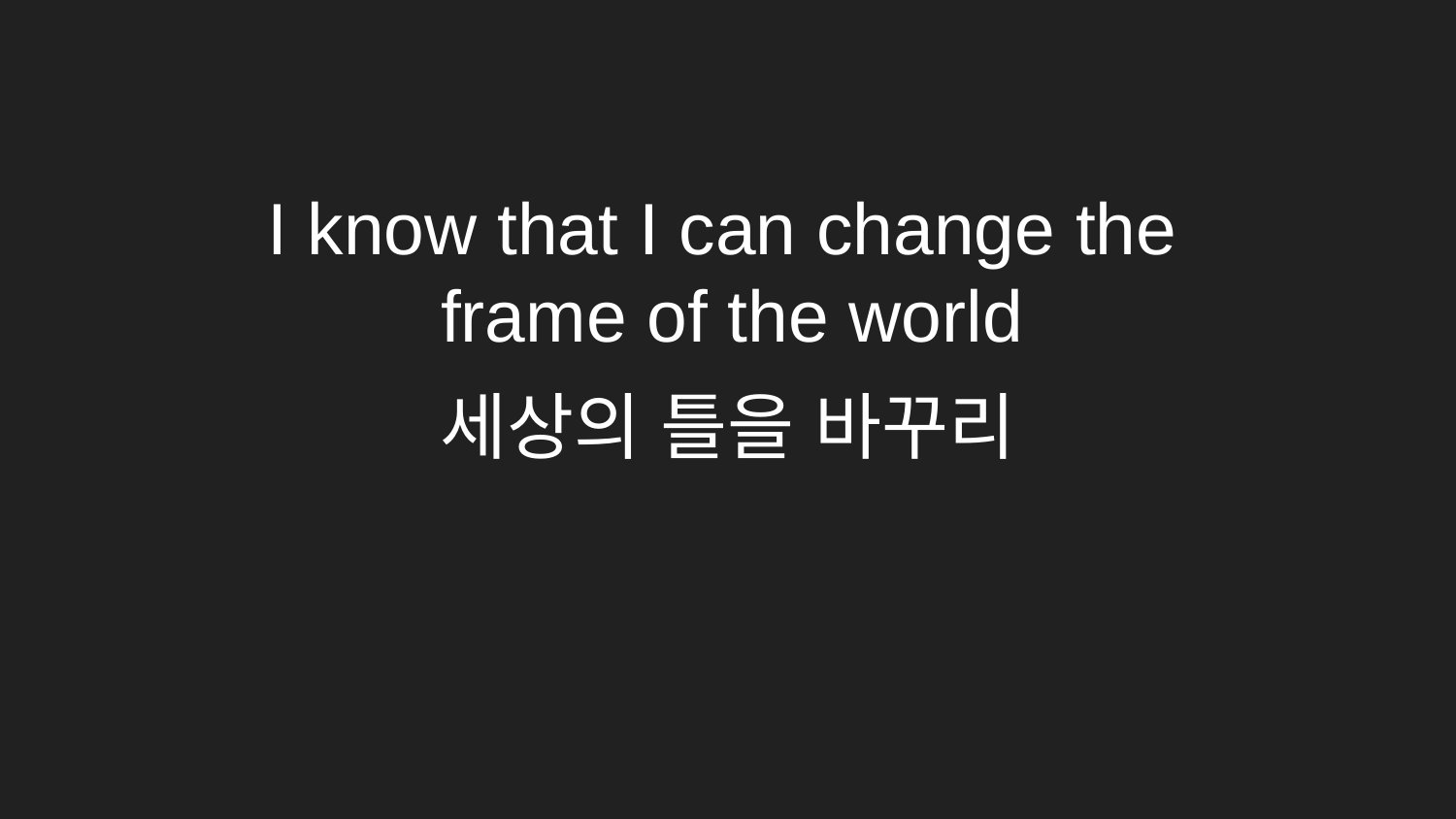

# I know that I can change the frame of the world
세상의 틀을 바꾸리